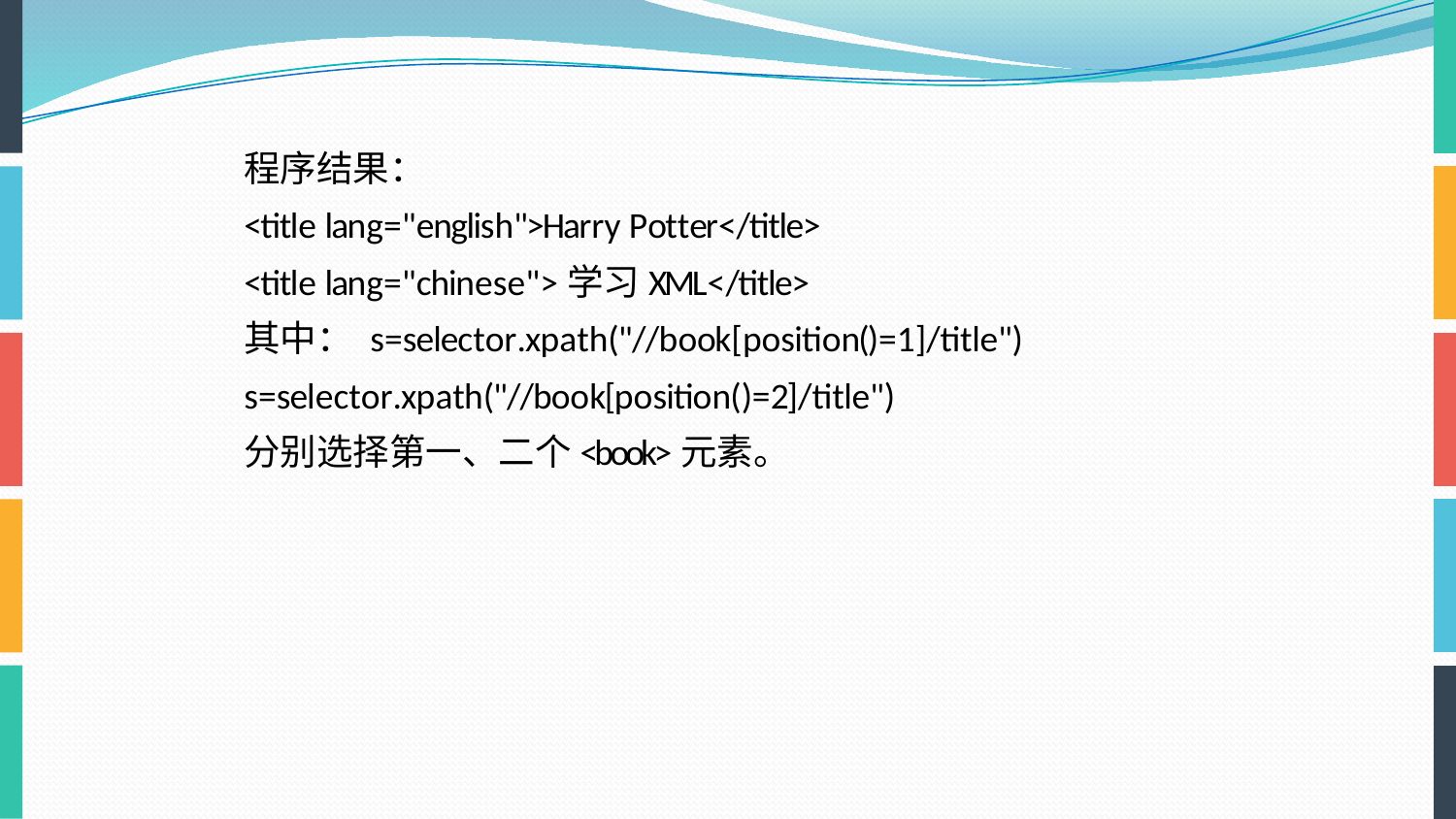

程序结果：
<title lang="english">Harry Potter</title>
<title lang="chinese">学习XML</title>
其中： s=selector.xpath("//book[position()=1]/title") s=selector.xpath("//book[position()=2]/title")
分别选择第一、二个<book>元素。